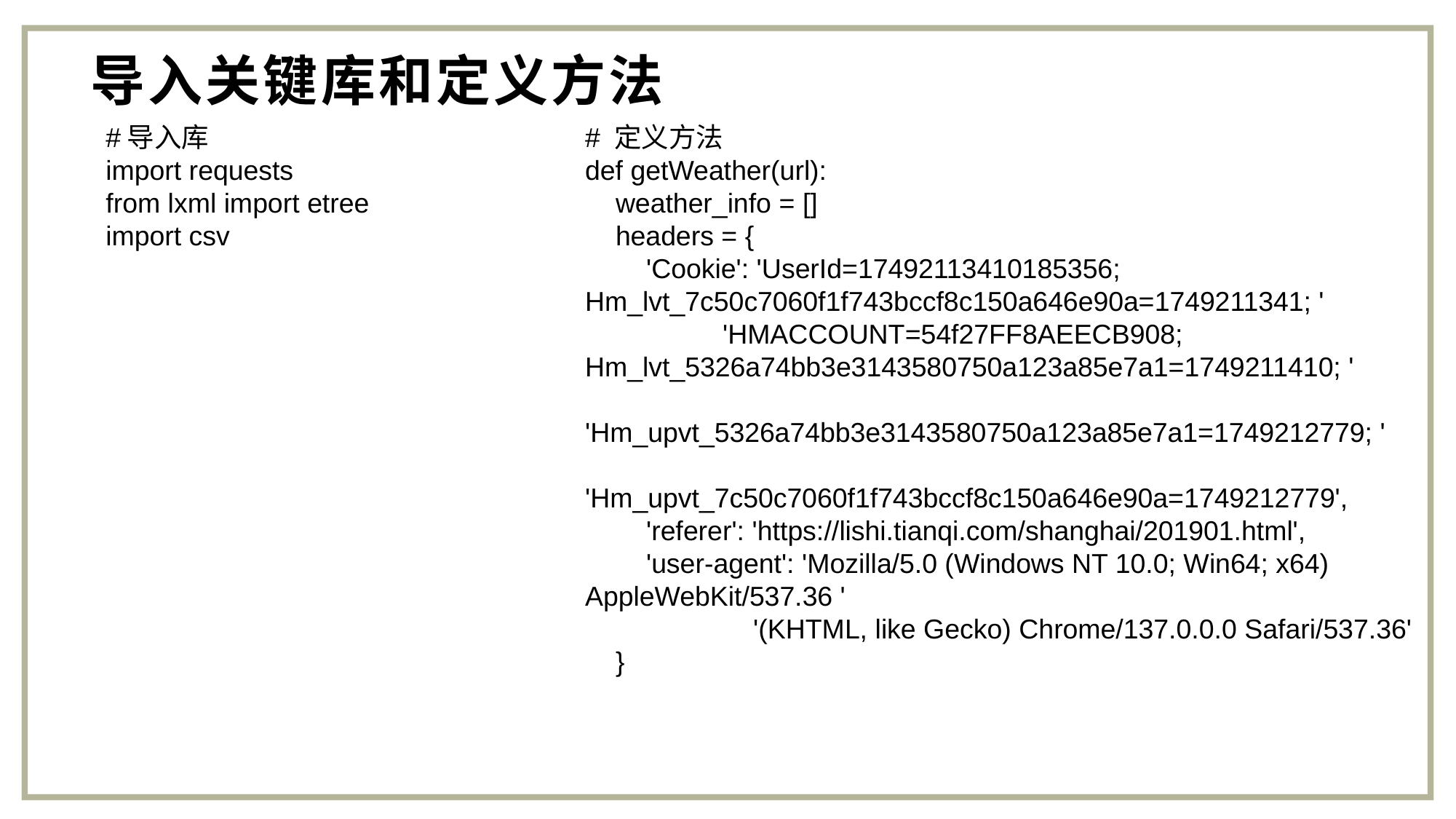

# 导入关键库和定义方法
#导入库
import requests
from lxml import etree
import csv

# 定义方法
def getWeather(url):
    weather_info = []
    headers = {
        'Cookie': 'UserId=17492113410185356; Hm_lvt_7c50c7060f1f743bccf8c150a646e90a=1749211341; '
                  'HMACCOUNT=54f27FF8AEECB908; Hm_lvt_5326a74bb3e3143580750a123a85e7a1=1749211410; '
                  'Hm_upvt_5326a74bb3e3143580750a123a85e7a1=1749212779; '
                  'Hm_upvt_7c50c7060f1f743bccf8c150a646e90a=1749212779',
        'referer': 'https://lishi.tianqi.com/shanghai/201901.html',
        'user-agent': 'Mozilla/5.0 (Windows NT 10.0; Win64; x64) AppleWebKit/537.36 '
                      '(KHTML, like Gecko) Chrome/137.0.0.0 Safari/537.36'
    }